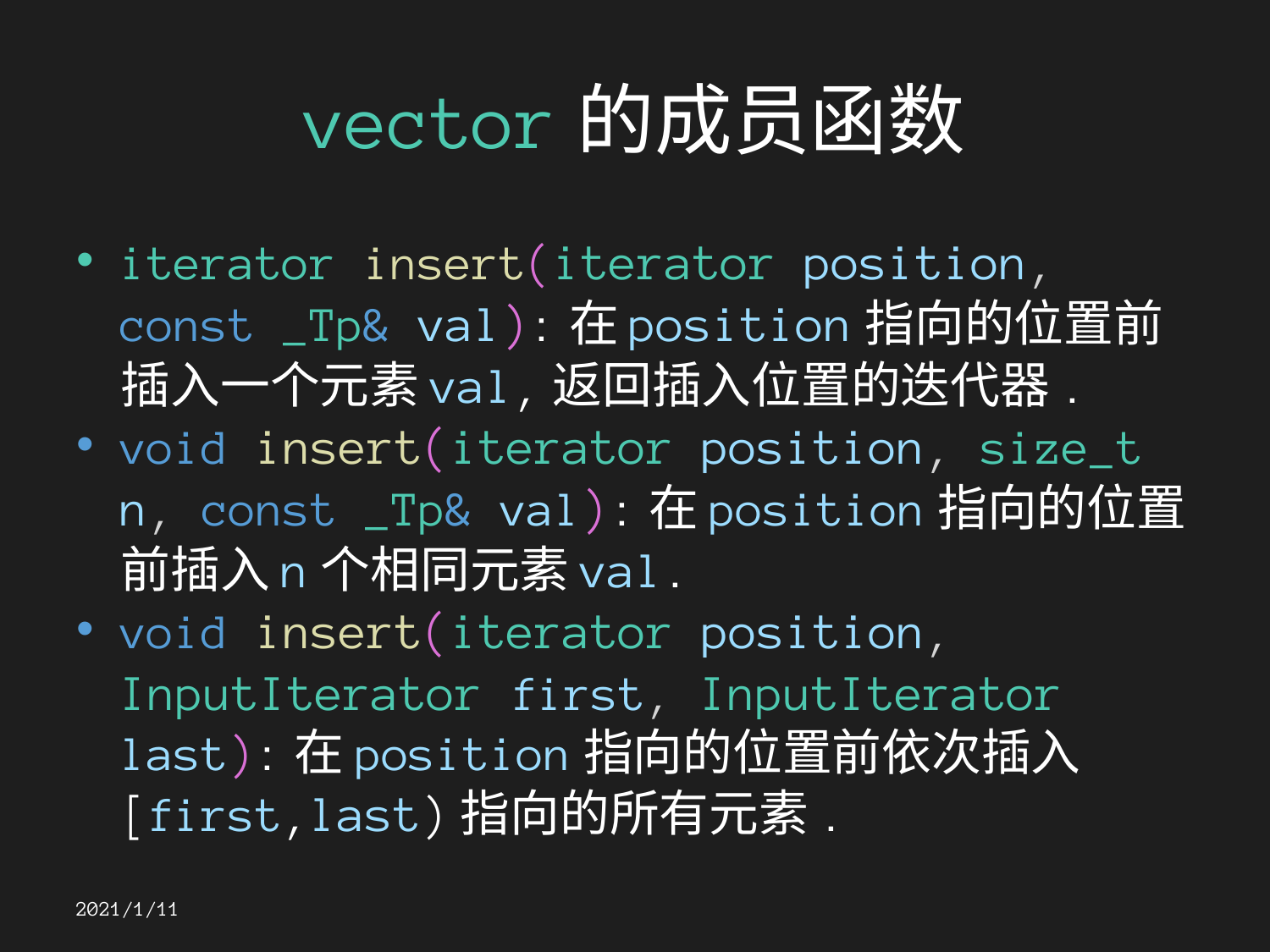

# vector的成员函数
iterator insert(iterator position, const _Tp& val):在position指向的位置前插入一个元素val,返回插入位置的迭代器.
void insert(iterator position, size_t n, const _Tp& val):在position指向的位置前插入n个相同元素val.
void insert(iterator position, InputIterator first, InputIterator last):在position指向的位置前依次插入[first,last)指向的所有元素.
2021/1/11